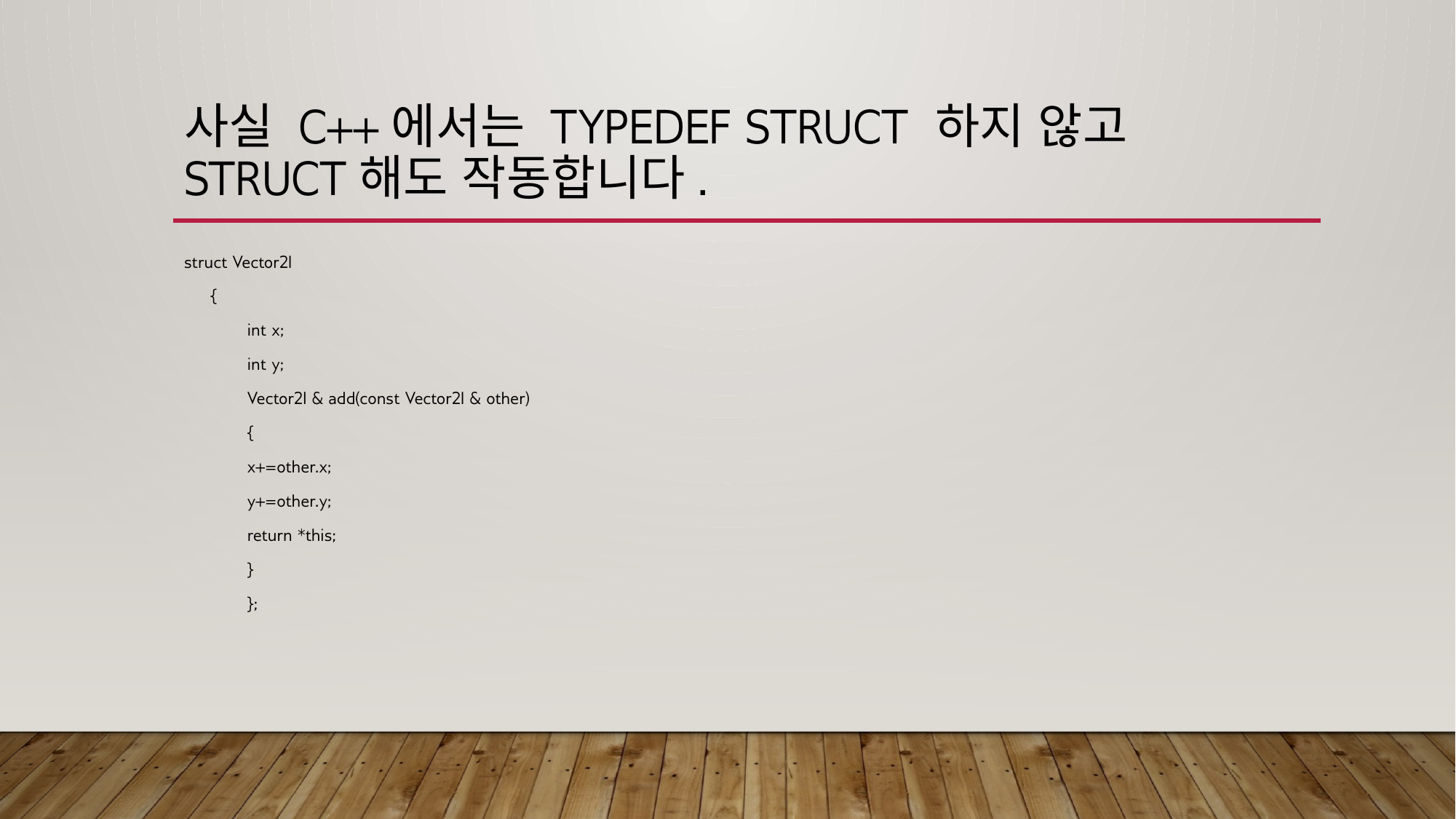

# 사실 C++에서는 typedef struct 하지 않고 struct해도 작동합니다.
struct Vector2I
     {
		int x;
		int y;
		Vector2I & add(const Vector2I & other)
		{
			x+=other.x;
			y+=other.y;
			return *this;
		}
	};